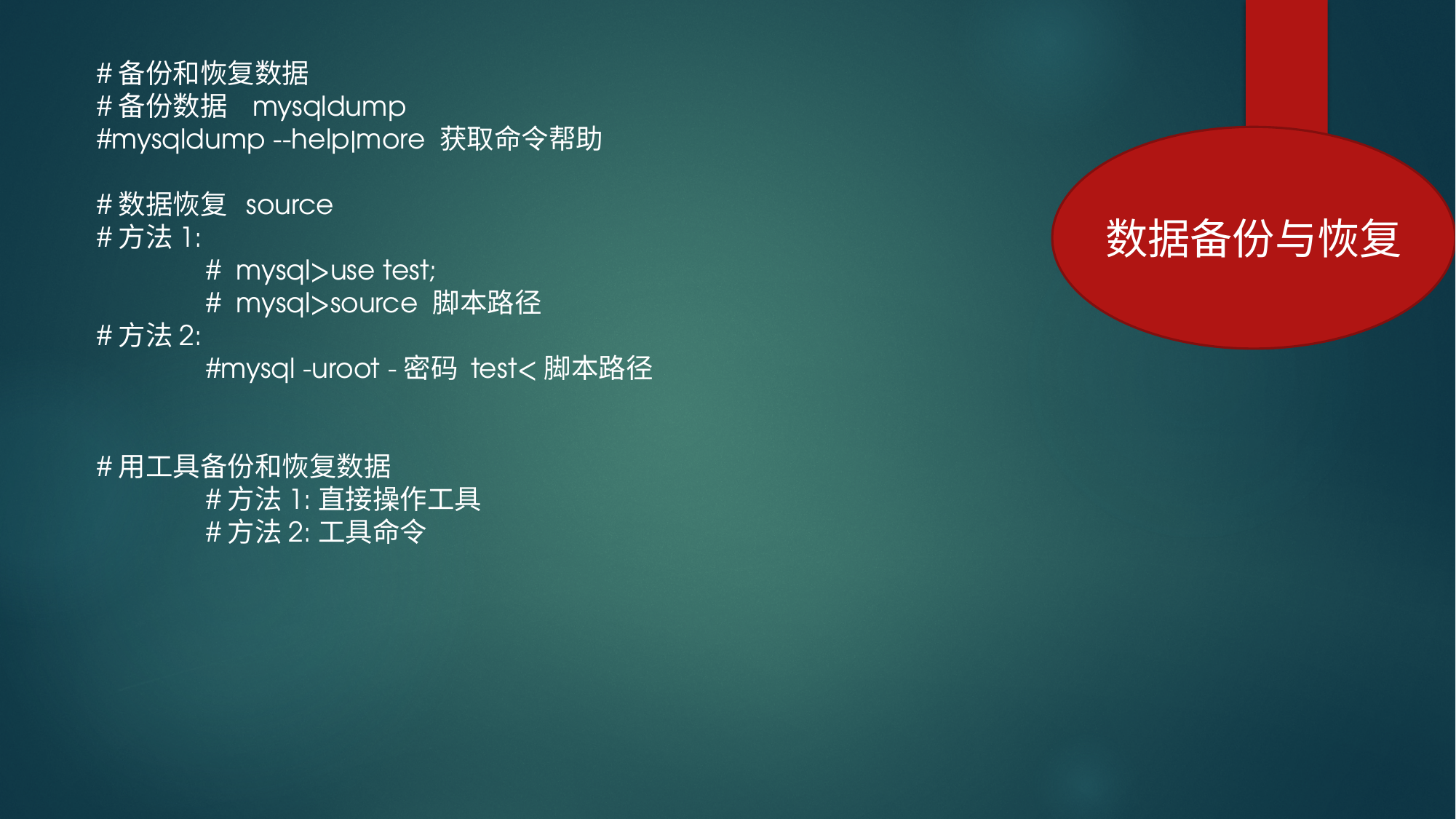

#备份和恢复数据
#备份数据   mysqldump
#mysqldump --help|more 获取命令帮助

#数据恢复  source
#方法1:
	#  mysql>use test;
	#  mysql>source 脚本路径
#方法2:
	#mysql -uroot -密码 test<脚本路径

#用工具备份和恢复数据
	#方法1:直接操作工具
	#方法2:工具命令

数据备份与恢复